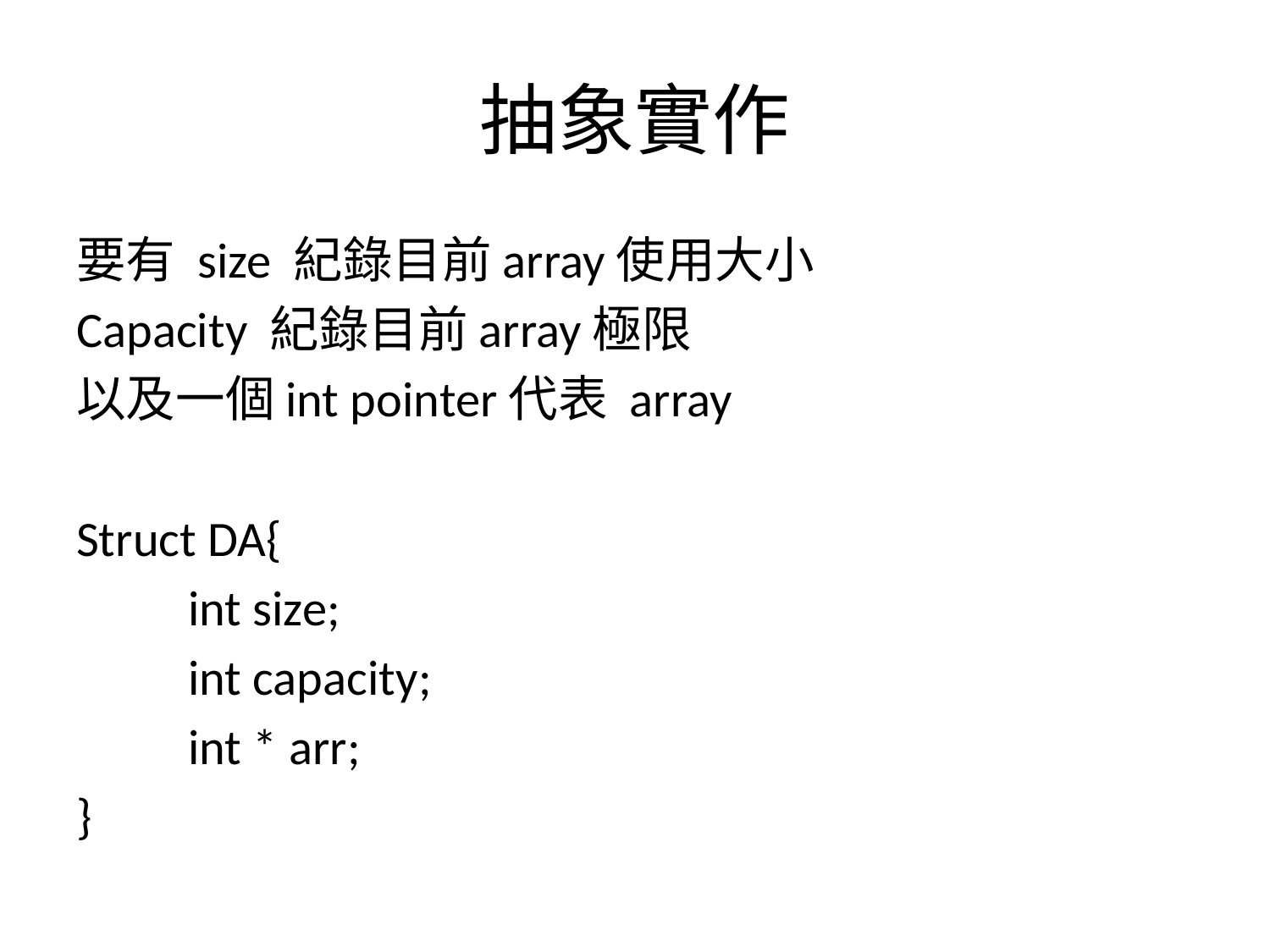

# 抽象實作
要有 size 紀錄目前array使用大小
Capacity 紀錄目前array極限
以及一個int pointer代表 array

Struct DA{
	int size;
	int capacity;
	int * arr;
}